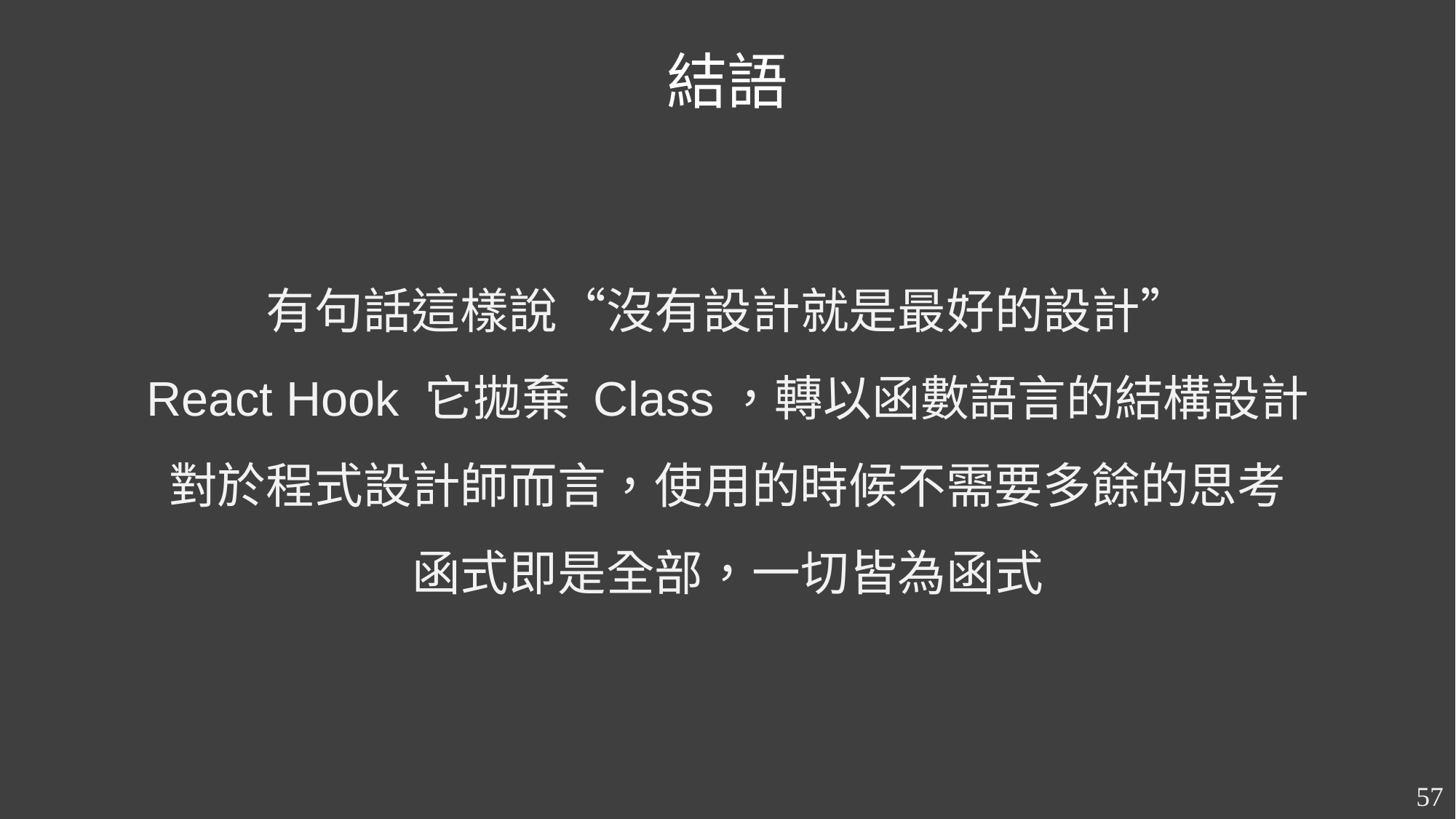

結語
有句話這樣說“沒有設計就是最好的設計”
React Hook 它拋棄 Class，轉以函數語言的結構設計
對於程式設計師而言，使用的時候不需要多餘的思考
函式即是全部，一切皆為函式
57